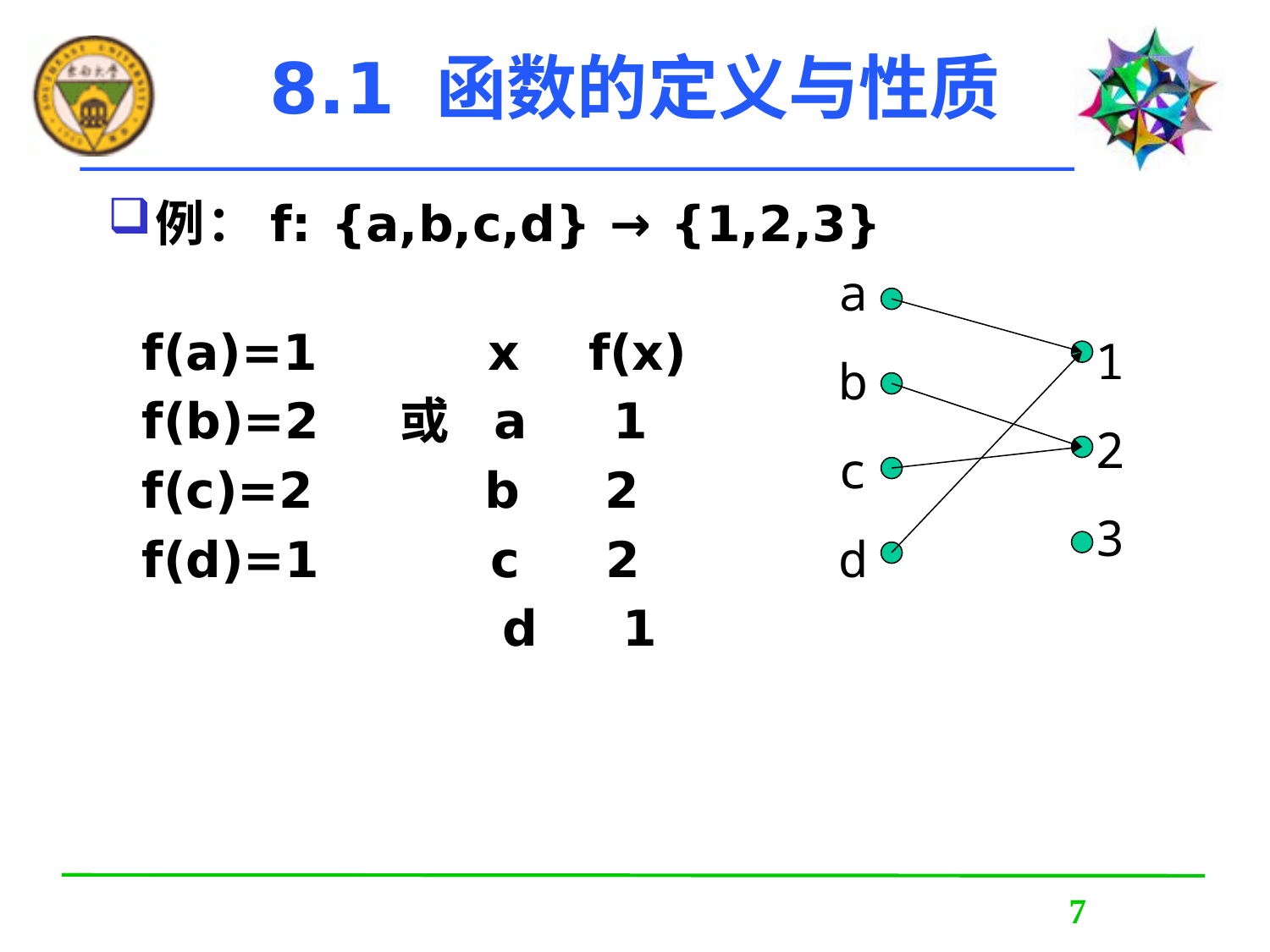

# 8.1 函数的定义与性质
例：f: {a,b,c,d} → {1,2,3}
  f(a)=1          x    f(x)
  f(b)=2    或   a     1
  f(c)=2          b     2
  f(d)=1          c     2
                       d     1

a
b
c
d

1
2
3